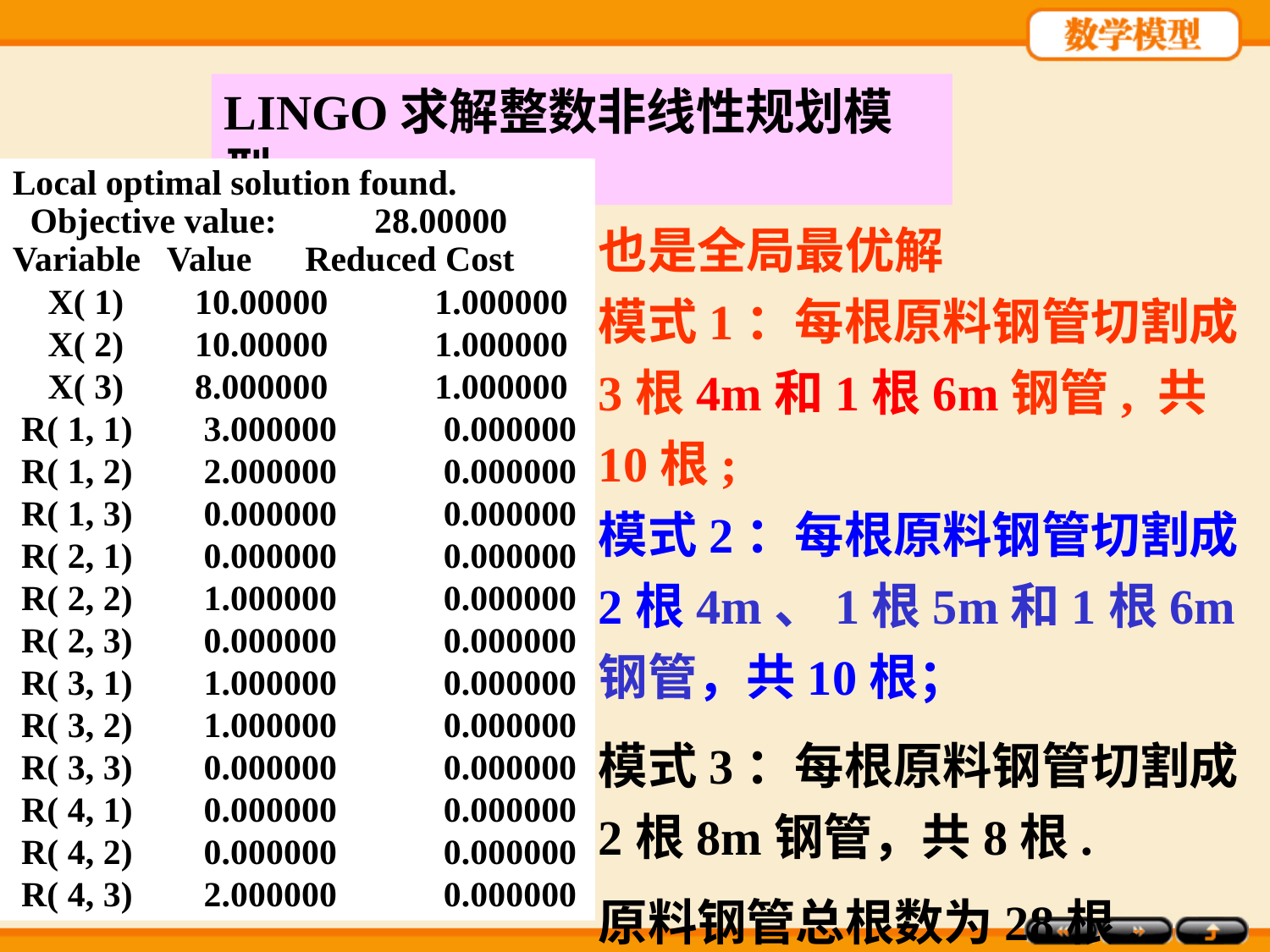

LINGO求解整数非线性规划模型
Local optimal solution found.
  Objective value:           28.00000
Variable   Value      Reduced Cost
    X( 1)        10.00000            1.000000
    X( 2)        10.00000            1.000000
    X( 3)        8.000000            1.000000
 R( 1, 1)        3.000000            0.000000
 R( 1, 2)        2.000000            0.000000
 R( 1, 3)        0.000000            0.000000
 R( 2, 1)        0.000000            0.000000
 R( 2, 2)        1.000000            0.000000
 R( 2, 3)        0.000000            0.000000
 R( 3, 1)        1.000000            0.000000
 R( 3, 2)        1.000000            0.000000
 R( 3, 3)        0.000000            0.000000
 R( 4, 1)        0.000000            0.000000
 R( 4, 2)        0.000000            0.000000
 R( 4, 3)        2.000000            0.000000
也是全局最优解
模式1：每根原料钢管切割成
3根4m和1根6m钢管, 共10根;
模式2：每根原料钢管切割成
2根4m、1根5m和1根6m钢管，共10根；
模式3：每根原料钢管切割成
2根8m钢管，共8根.
原料钢管总根数为28根.